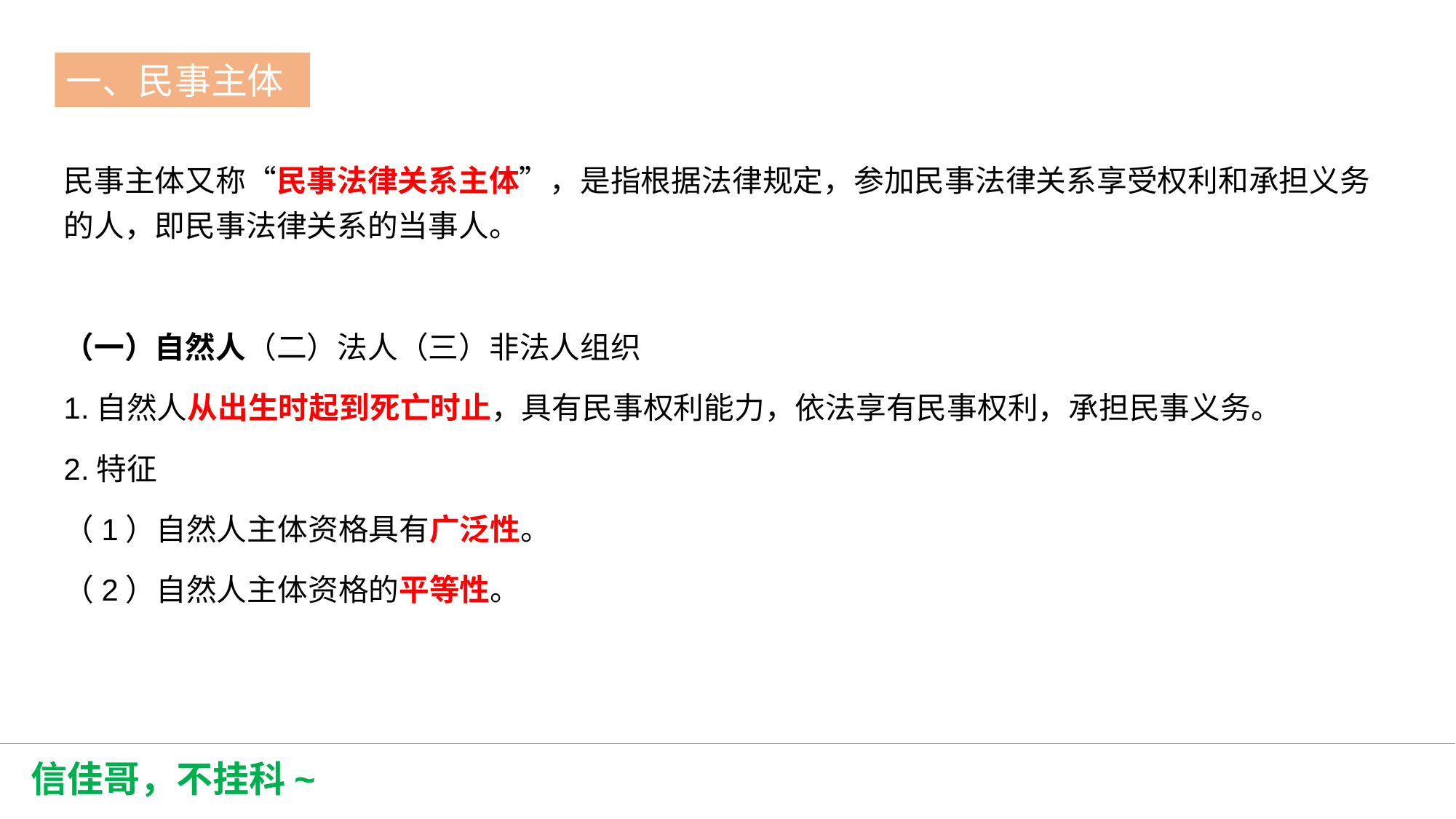

一、民事主体
第一节
民事主体又称“民事法律关系主体”，是指根据法律规定，参加民事法律关系享受权利和承担义务的人，即民事法律关系的当事人。

（一）自然人（二）法人（三）非法人组织
1.自然人从出生时起到死亡时止，具有民事权利能力，依法享有民事权利，承担民事义务。
2.特征
（1）自然人主体资格具有广泛性。
（2）自然人主体资格的平等性。